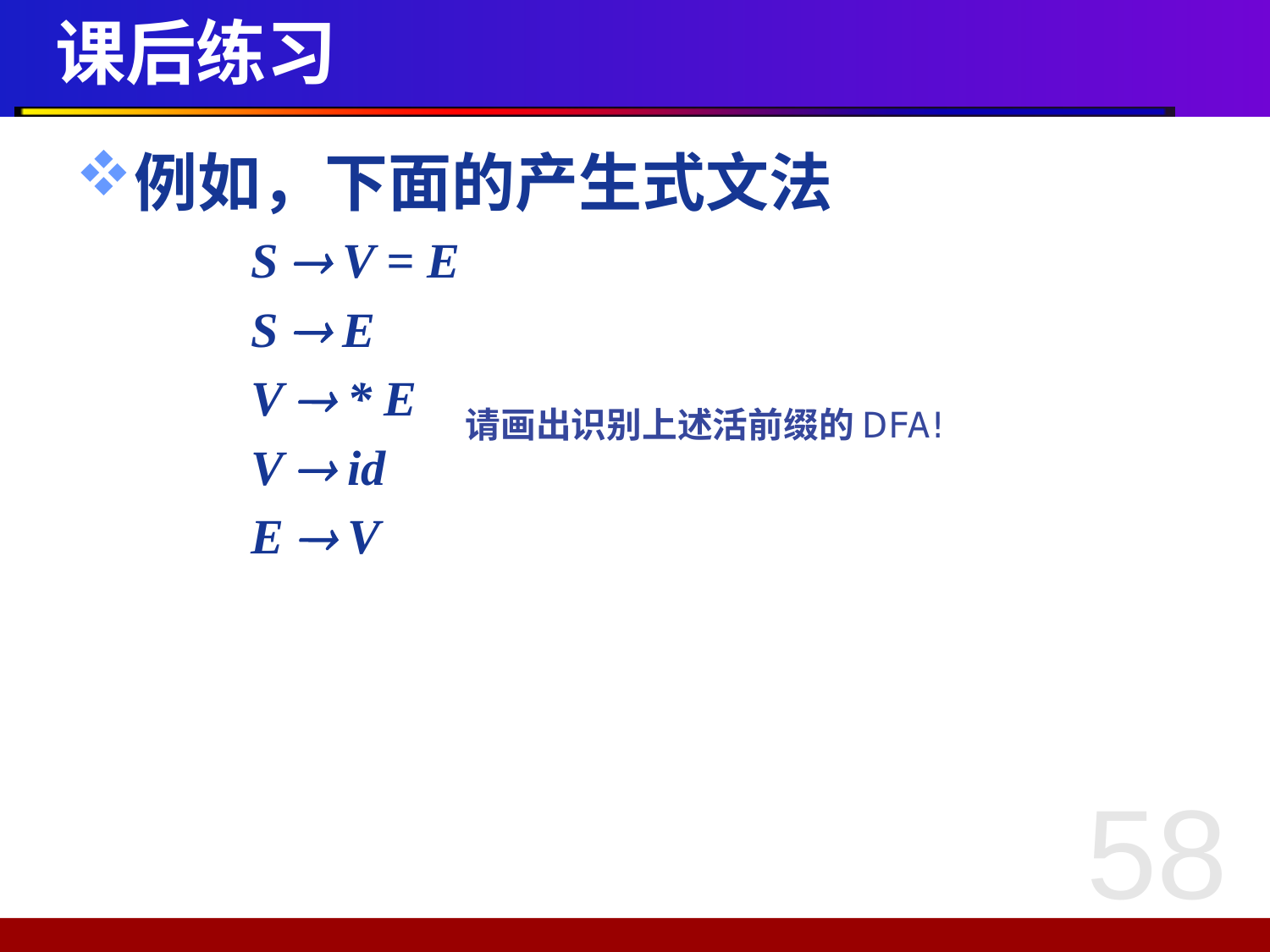

# 课后练习
例如，下面的产生式文法
		S → V = E
		S → E
		V → * E
		V → id
		E → V
请画出识别上述活前缀的DFA!
58